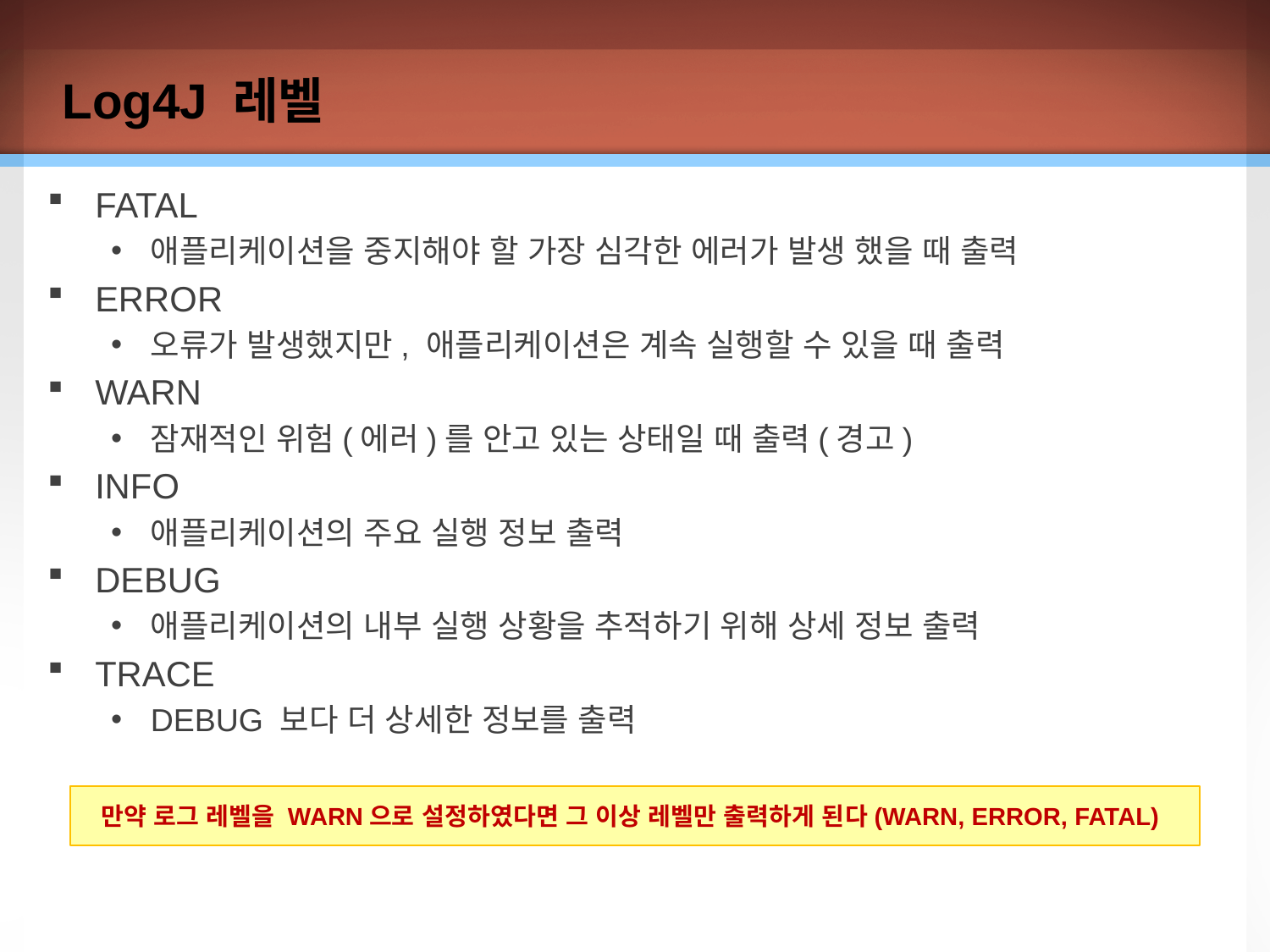

Log4J 레벨
FATAL
애플리케이션을 중지해야 할 가장 심각한 에러가 발생 했을 때 출력
ERROR
오류가 발생했지만, 애플리케이션은 계속 실행할 수 있을 때 출력
WARN
잠재적인 위험(에러)를 안고 있는 상태일 때 출력(경고)
INFO
애플리케이션의 주요 실행 정보 출력
DEBUG
애플리케이션의 내부 실행 상황을 추적하기 위해 상세 정보 출력
TRACE
DEBUG 보다 더 상세한 정보를 출력
만약 로그 레벨을 WARN으로 설정하였다면 그 이상 레벨만 출력하게 된다(WARN, ERROR, FATAL)